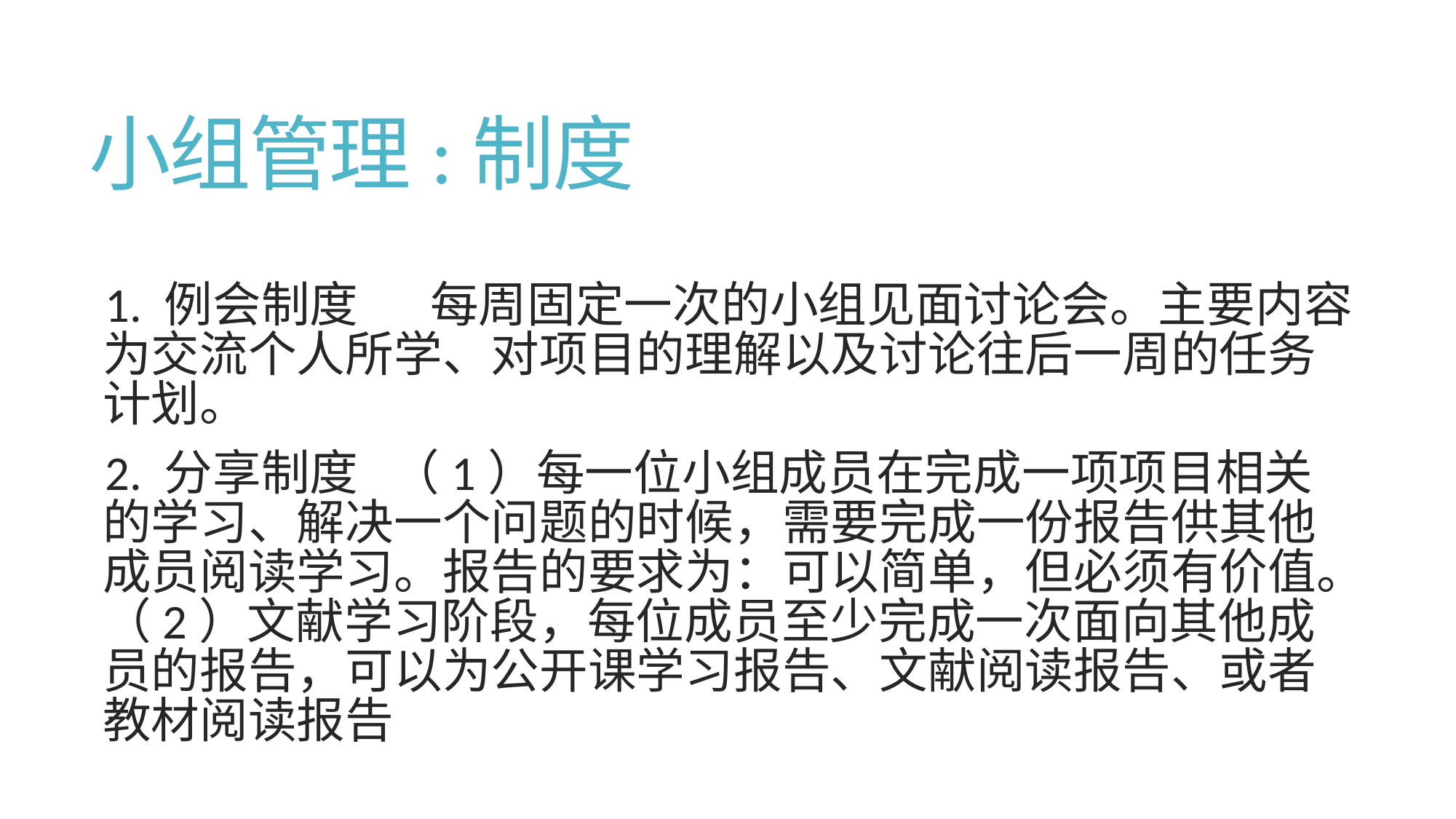

# 小组管理:制度

1. 例会制度	每周固定一次的小组见面讨论会。主要内容为交流个人所学、对项目的理解以及讨论往后一周的任务计划。
2. 分享制度   （1）每一位小组成员在完成一项项目相关的学习、解决一个问题的时候，需要完成一份报告供其他成员阅读学习。报告的要求为：可以简单，但必须有价值。（2）文献学习阶段，每位成员至少完成一次面向其他成员的报告，可以为公开课学习报告、文献阅读报告、或者教材阅读报告